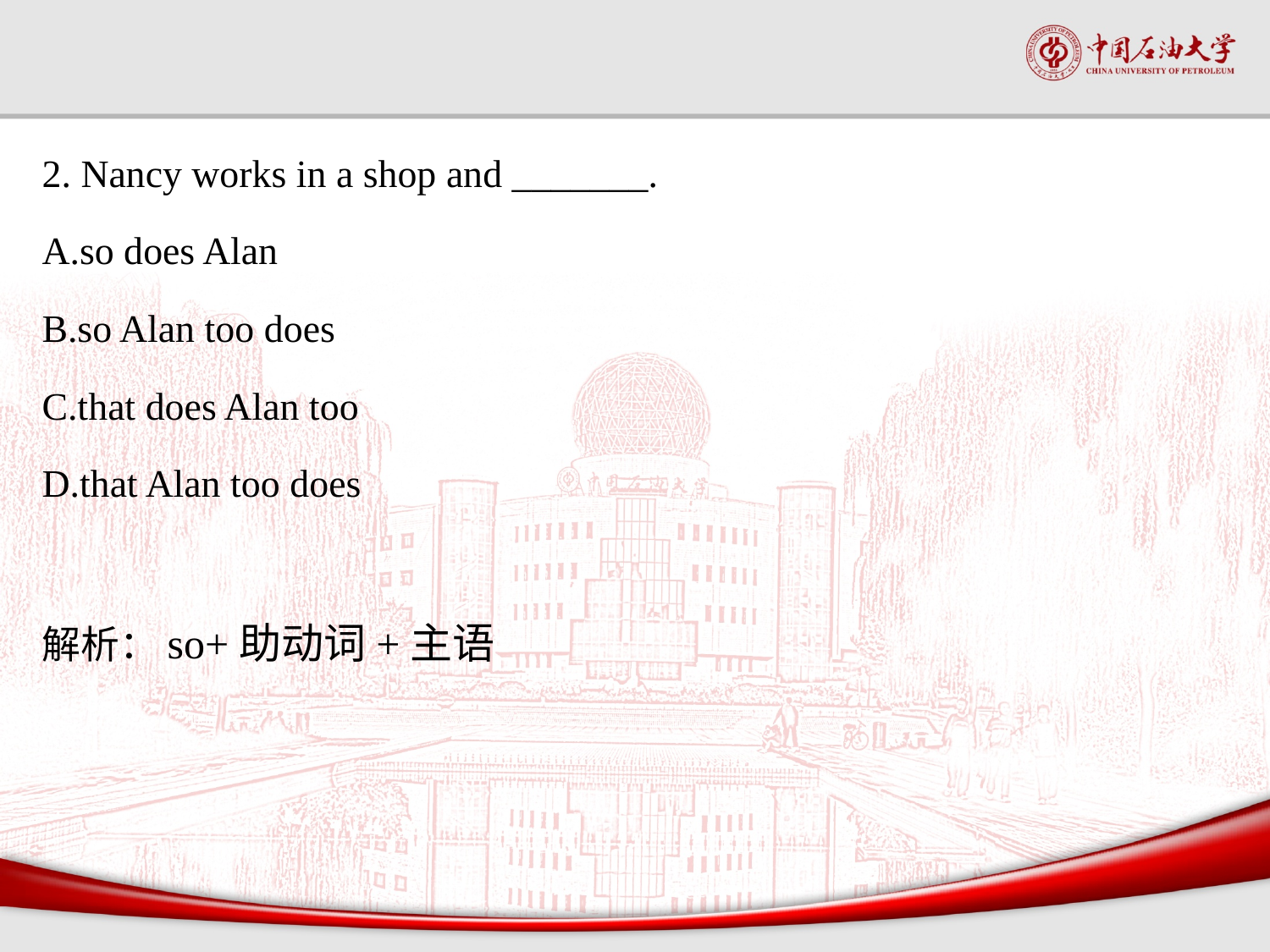

#
2. Nancy works in a shop and _______.
A.so does Alan
B.so Alan too does
C.that does Alan too
D.that Alan too does

解析：so+助动词+主语